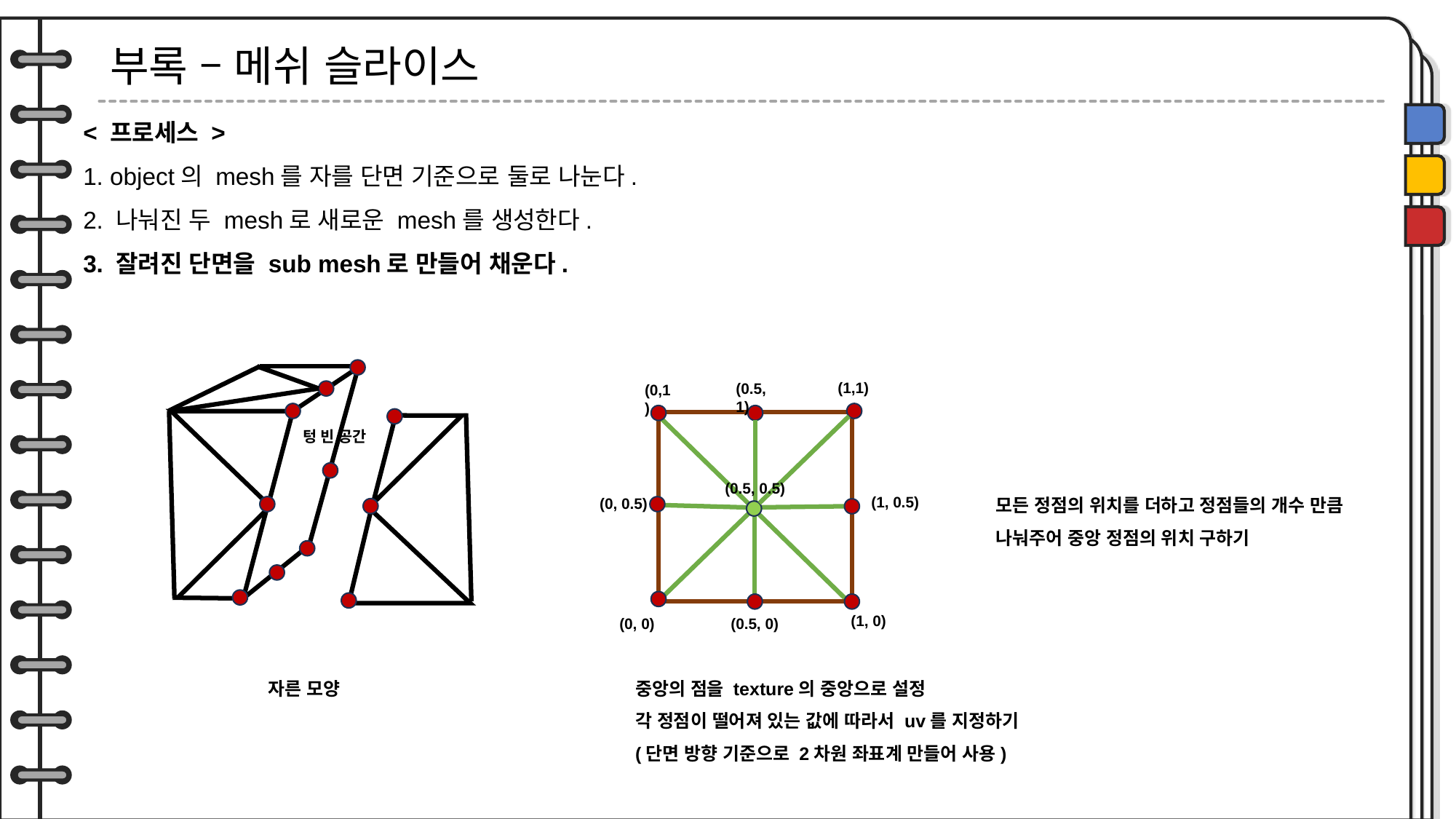

부록 – 메쉬 슬라이스
< 프로세스 >
1. object의 mesh를 자를 단면 기준으로 둘로 나눈다.
2. 나눠진 두 mesh로 새로운 mesh를 생성한다.
3. 잘려진 단면을 sub mesh로 만들어 채운다.

(1,1)
(0.5, 1)
(0,1)

텅 빈 공간
(0.5, 0.5)
(1, 0.5)
모든 정점의 위치를 더하고 정점들의 개수 만큼
나눠주어 중앙 정점의 위치 구하기
(0, 0.5)

(1, 0)
(0.5, 0)
(0, 0)
중앙의 점을 texture의 중앙으로 설정
각 정점이 떨어져 있는 값에 따라서 uv를 지정하기
(단면 방향 기준으로 2차원 좌표계 만들어 사용)
자른 모양